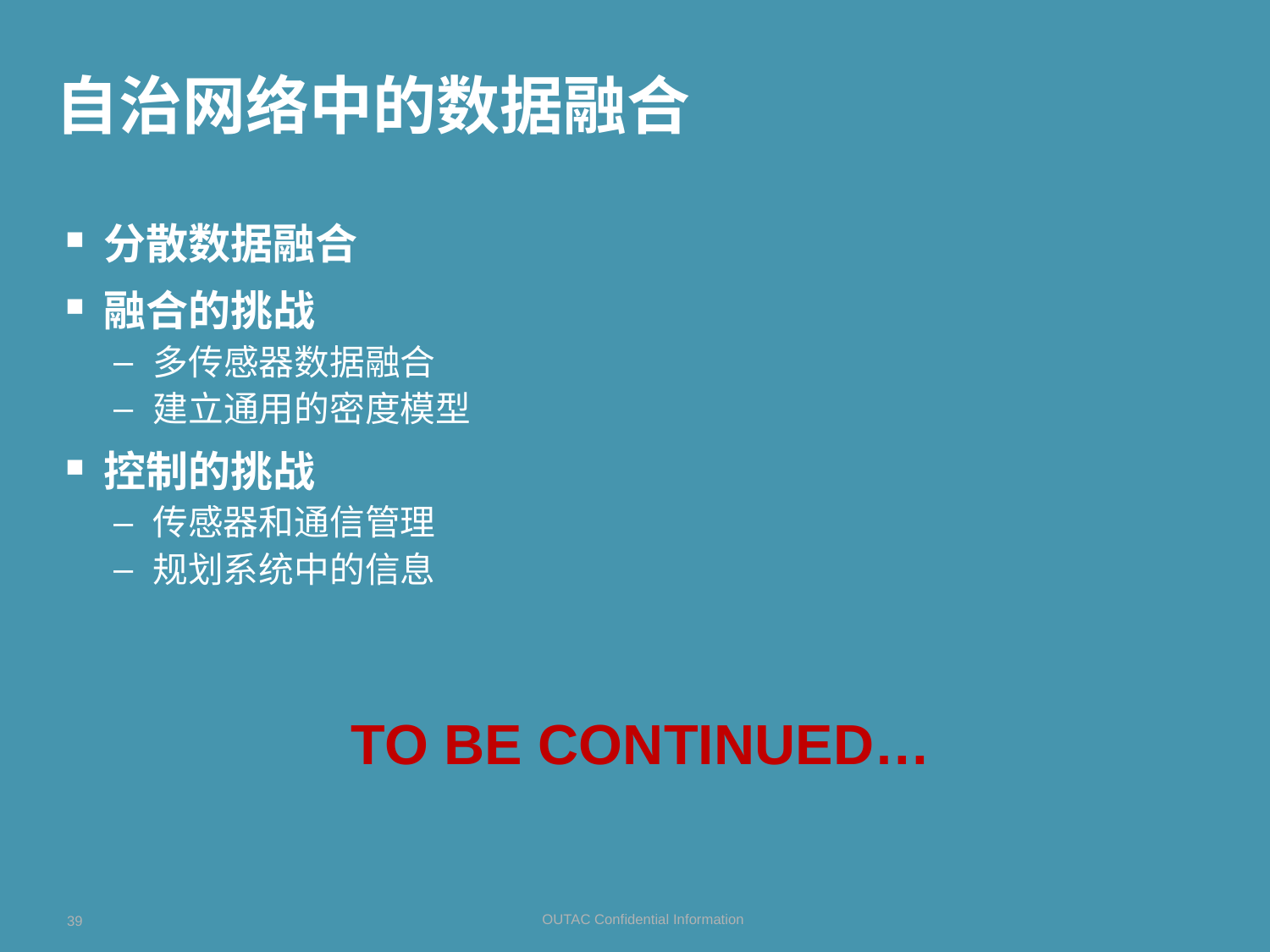

# 自治网络中的数据融合
分散数据融合
融合的挑战
多传感器数据融合
建立通用的密度模型
控制的挑战
传感器和通信管理
规划系统中的信息

TO BE CONTINUED…
39